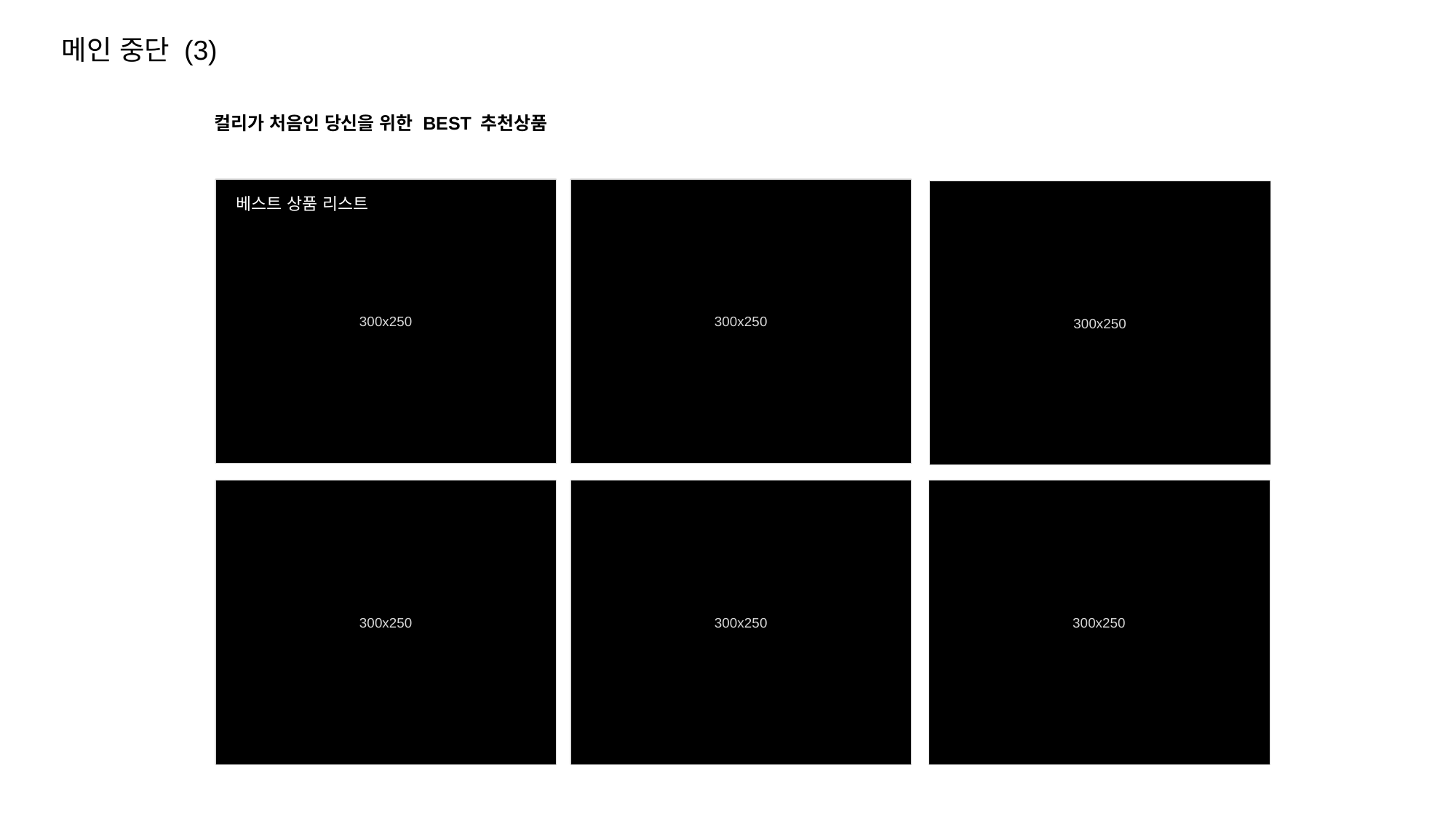

메인 중단 (3)
광고 및 동영상
컬리가 처음인 당신을 위한 BEST 추천상품
300x250
300x250
300x250
베스트 상품 리스트
300x250
300x250
300x250